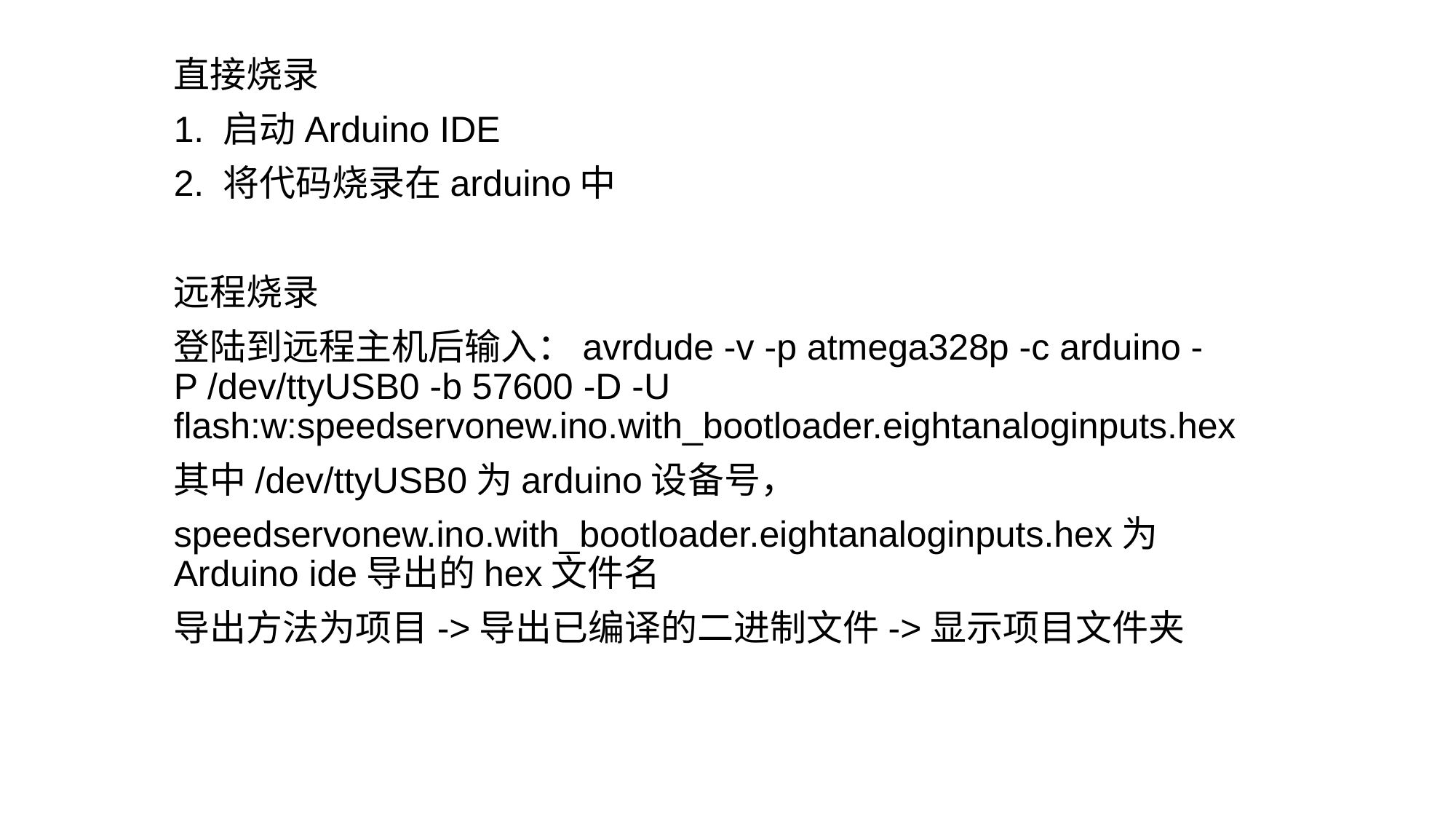

直接烧录
1. 启动Arduino IDE
2. 将代码烧录在arduino中

远程烧录
登陆到远程主机后输入：avrdude -v -p atmega328p -c arduino -P /dev/ttyUSB0 -b 57600 -D -U flash:w:speedservonew.ino.with_bootloader.eightanaloginputs.hex
其中/dev/ttyUSB0为arduino设备号，
speedservonew.ino.with_bootloader.eightanaloginputs.hex为Arduino ide导出的hex文件名
导出方法为项目->导出已编译的二进制文件->显示项目文件夹